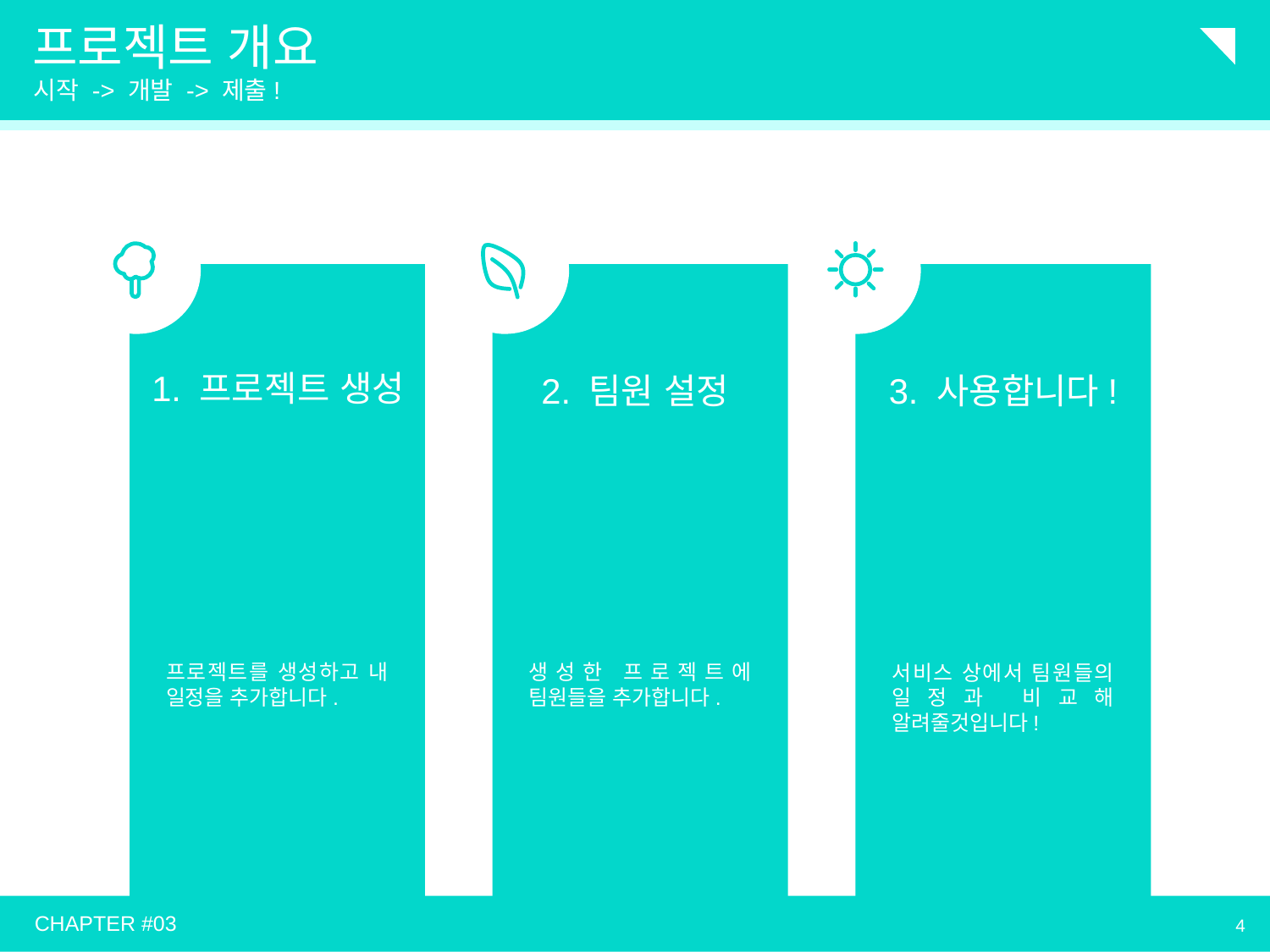

# 프로젝트 개요
시작 -> 개발 -> 제출!

1. 프로젝트 생성
3. 사용합니다!
2. 팀원 설정
프로젝트를 생성하고 내 일정을 추가합니다.
생성한 프로젝트에 팀원들을 추가합니다.
서비스 상에서 팀원들의 일정과 비교해 알려줄것입니다!
4
CHAPTER #03